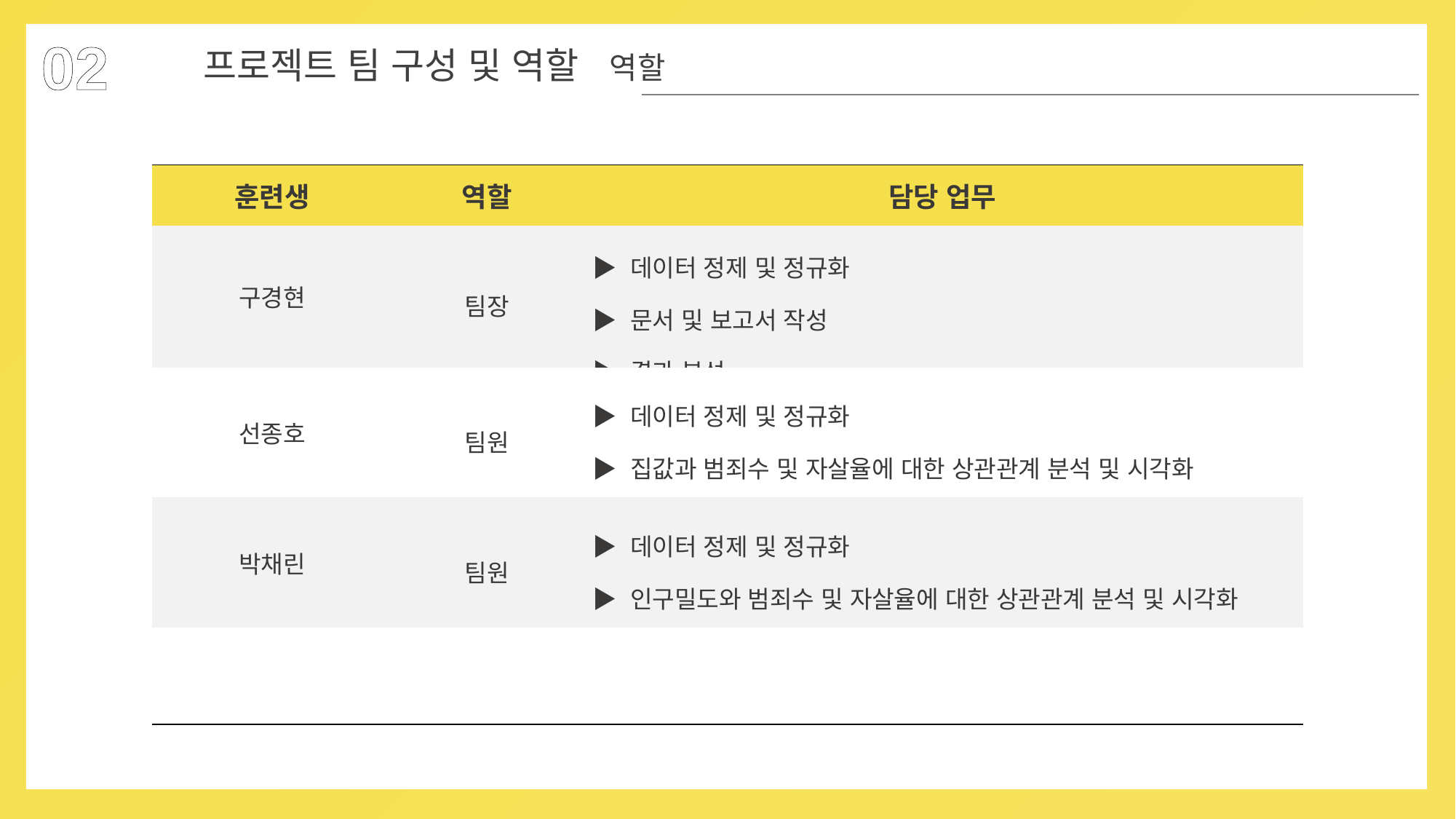

02

프로젝트 팀 구성 및 역할   역할
| 훈련생 | 역할 | 담당 업무 |
| --- | --- | --- |
| 구경현 | 팀장 | ▶ 데이터 정제 및 정규화 ▶ 문서 및 보고서 작성 ▶ 결과 분석 |
| 선종호 | 팀원 | ▶ 데이터 정제 및 정규화 ▶ 집값과 범죄수 및 자살율에 대한 상관관계 분석 및 시각화 |
| 박채린 | 팀원 | ▶ 데이터 정제 및 정규화 ▶ 인구밀도와 범죄수 및 자살율에 대한 상관관계 분석 및 시각화 |
|  |  |  |